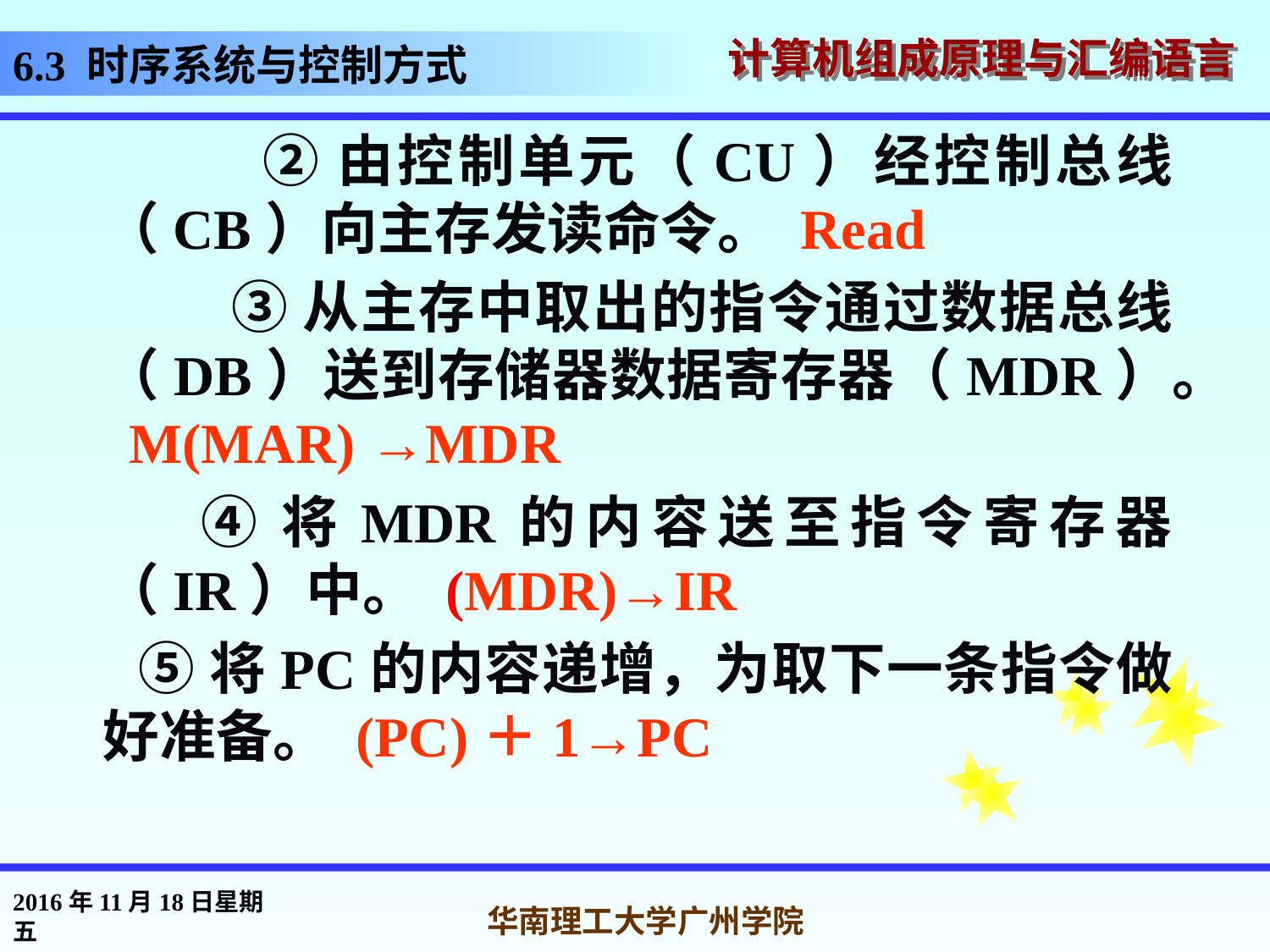

# 6.3 时序系统与控制方式
            ②由控制单元（CU）经控制总线（CB）向主存发读命令。 Read
            ③从主存中取出的指令通过数据总线（DB）送到存储器数据寄存器（MDR）。 M(MAR) →MDR
      ④将MDR的内容送至指令寄存器（IR）中。 (MDR)→IR
      ⑤将PC的内容递增，为取下一条指令做好准备。 (PC)＋1→PC
2016年11月18日星期五
华南理工大学广州学院